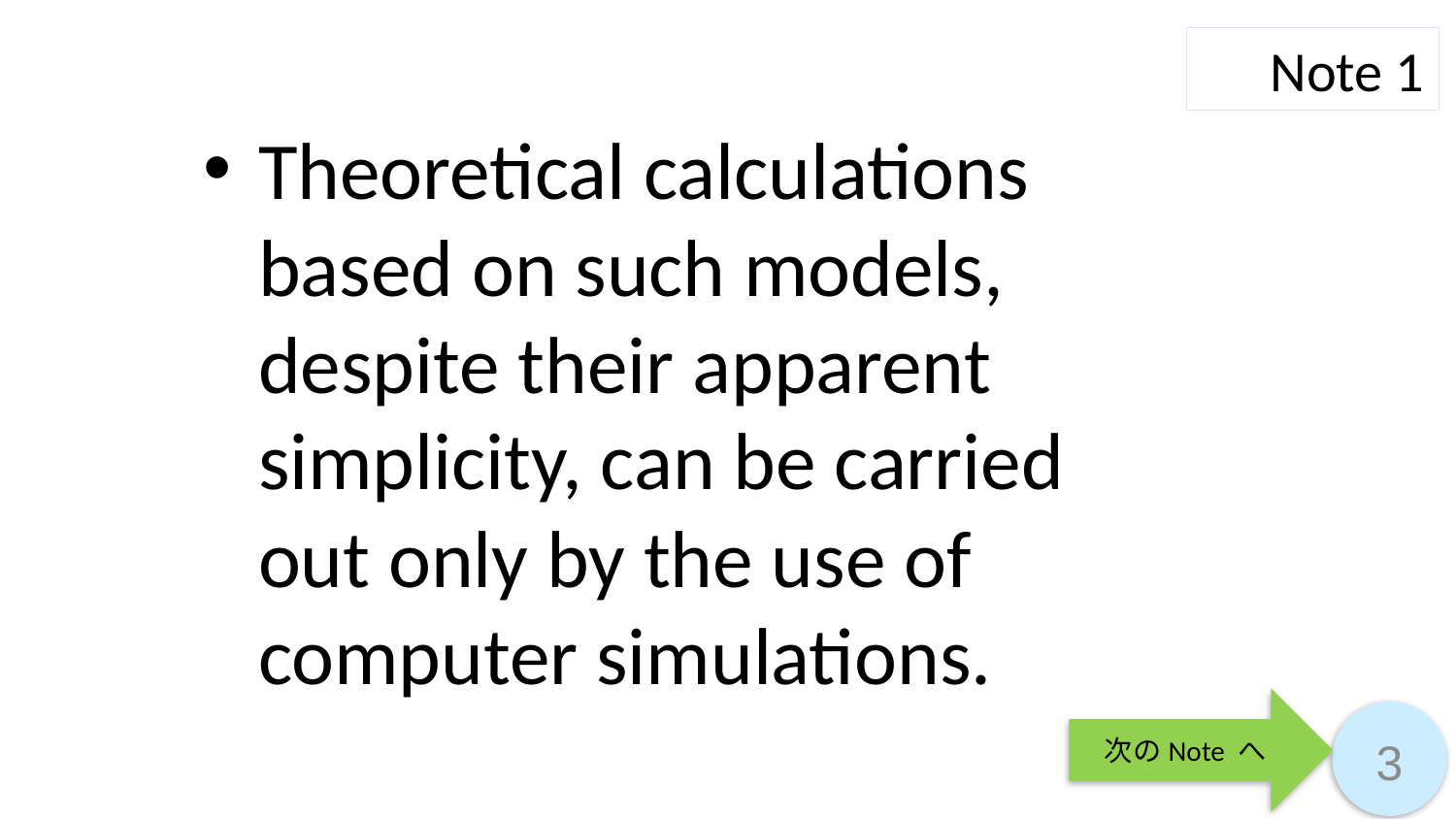

Note 1
Theoretical calculations based on such models, despite their apparent simplicity, can be carried out only by the use of computer simulations.
次のNote へ
3